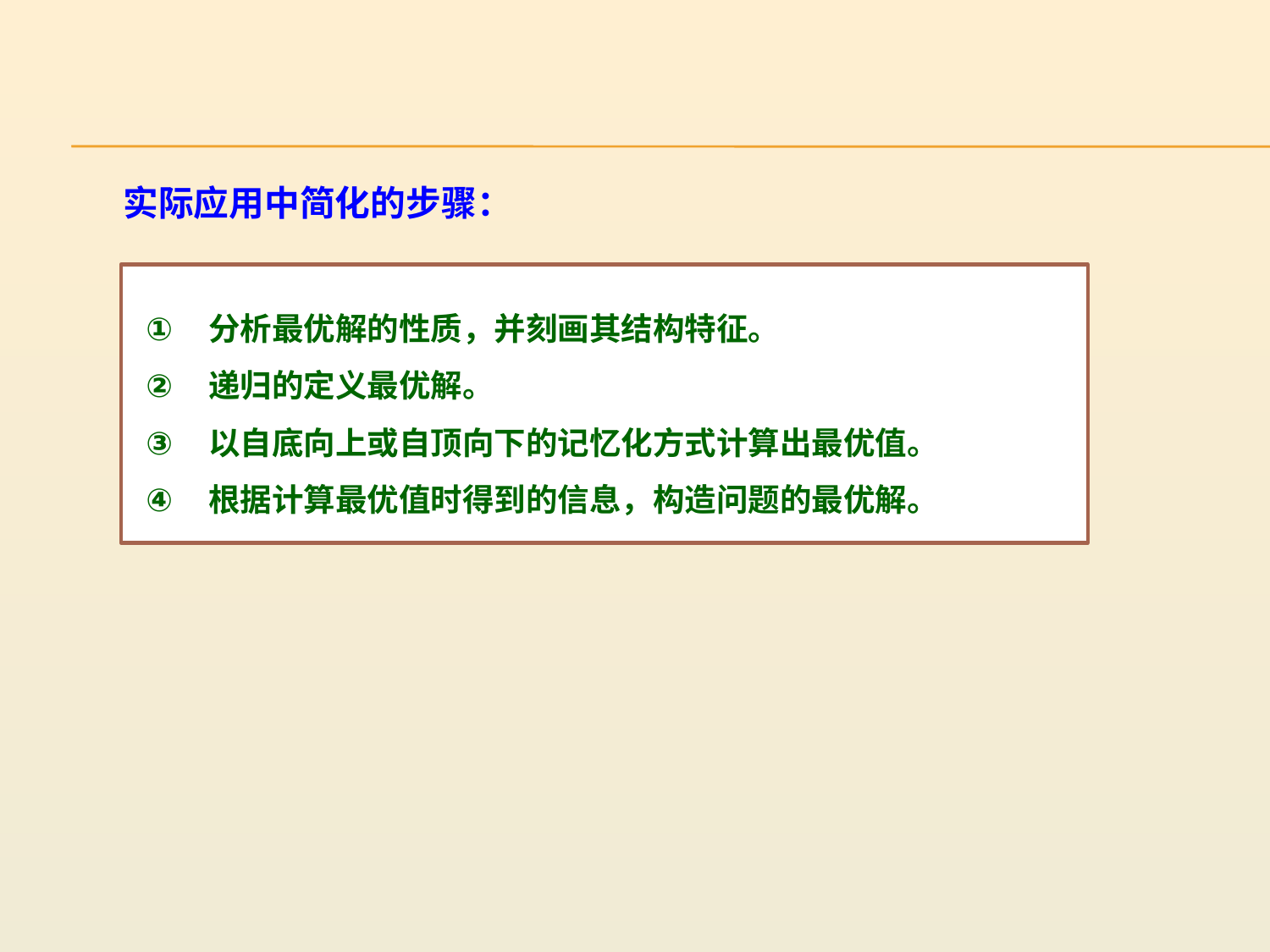

实际应用中简化的步骤：
 分析最优解的性质，并刻画其结构特征。
 递归的定义最优解。
 以自底向上或自顶向下的记忆化方式计算出最优值。
 根据计算最优值时得到的信息，构造问题的最优解。